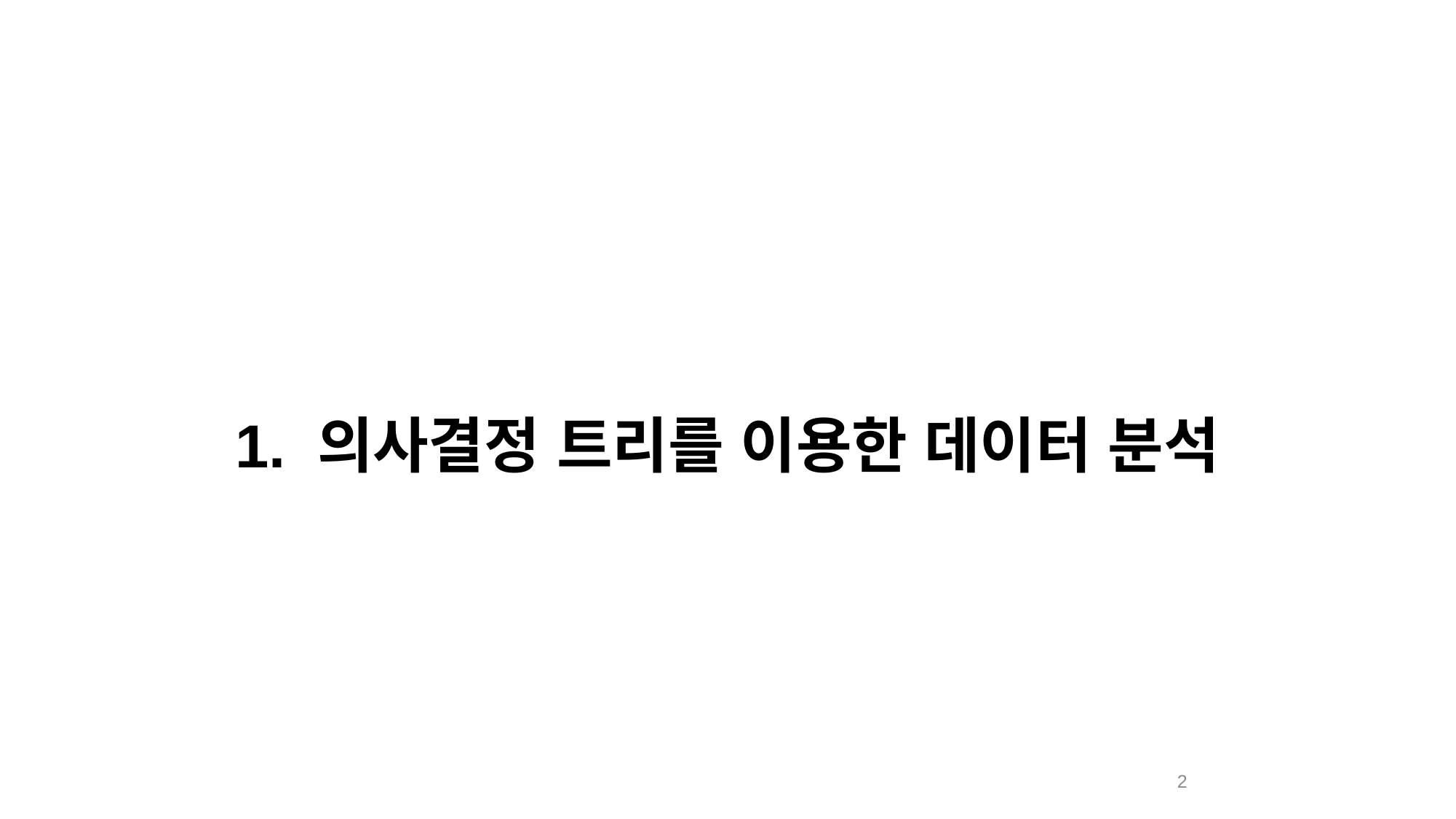

1. 의사결정 트리를 이용한 데이터 분석
2